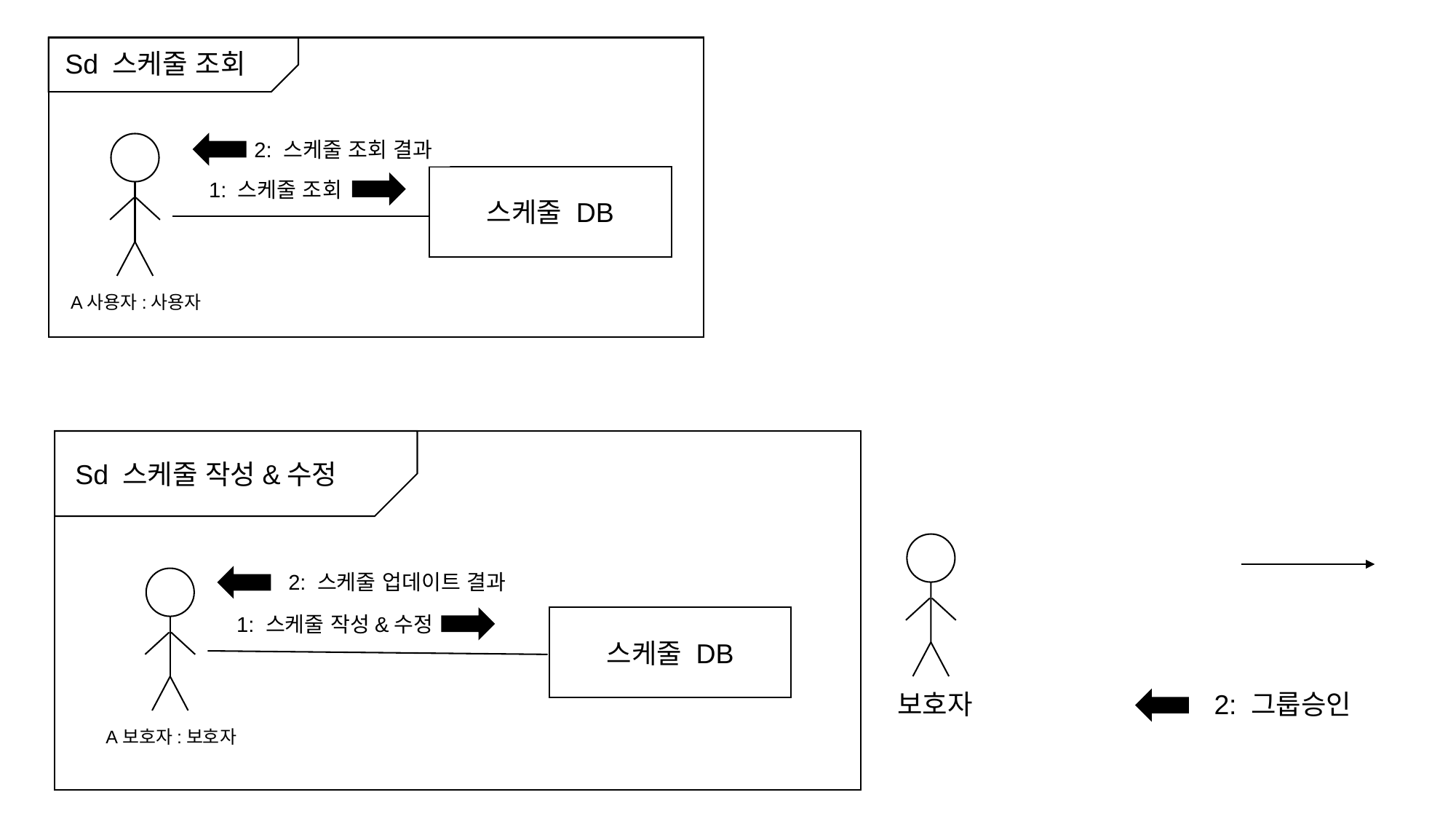

Sd 스케줄 조회

2: 스케줄 조회 결과

1: 스케줄 조회
스케줄 DB

A사용자:사용자

Sd 스케줄 작성&수정

2: 스케줄 업데이트 결과

1: 스케줄 작성&수정

스케줄 DB
보호자
2: 그룹승인

A보호자:보호자